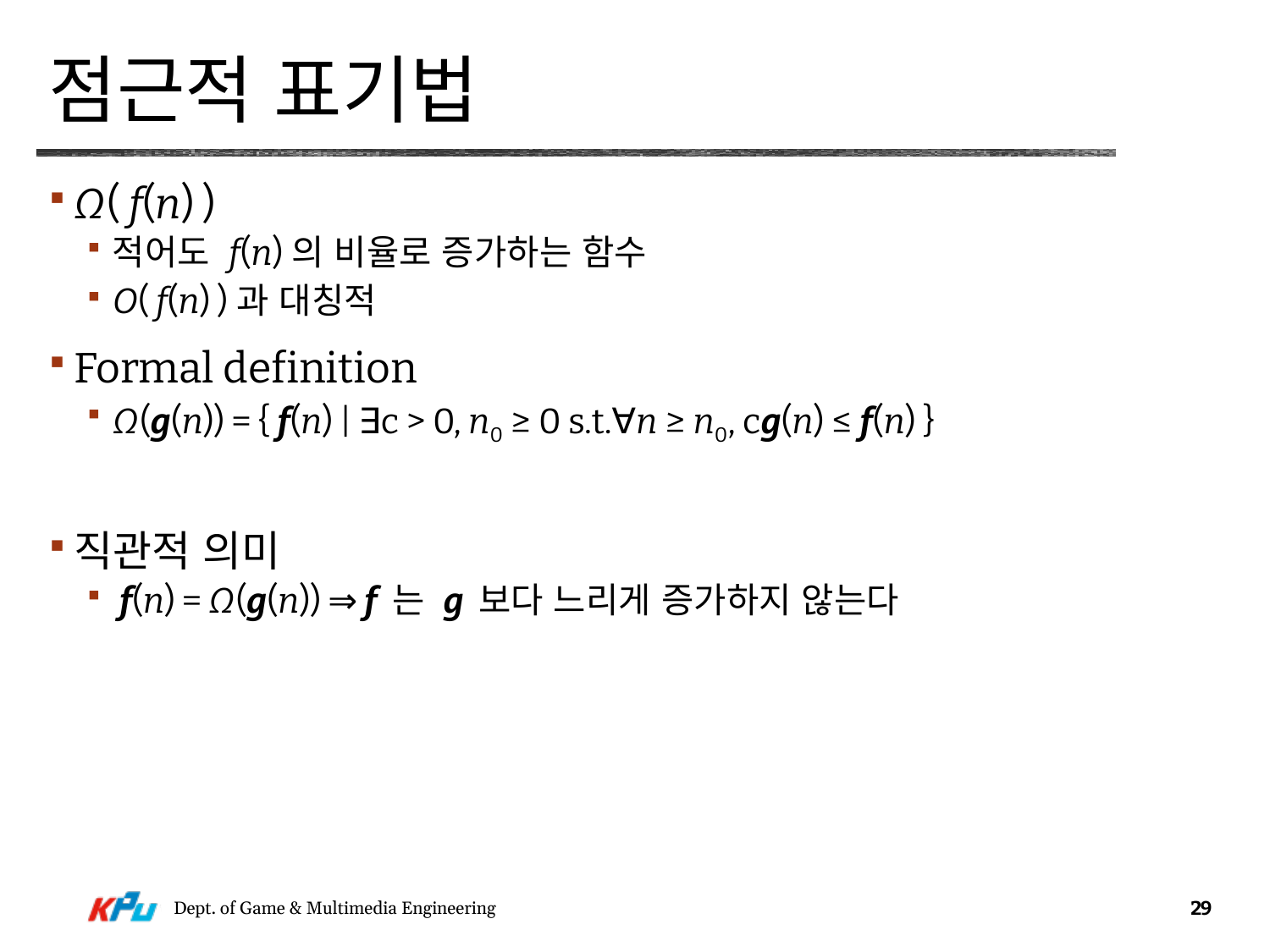

# 점근적 표기법
Ω( f(n) )
적어도 f(n)의 비율로 증가하는 함수
O( f(n) )과 대칭적
Formal definition
Ω(g(n)) = { f(n) | ∃c > 0, n0 ≥ 0 s.t.∀n ≥ n0, cg(n) ≤ f(n) }

직관적 의미
 f(n) = Ω(g(n)) ⇒ f 는 g 보다 느리게 증가하지 않는다

Dept. of Game & Multimedia Engineering
29